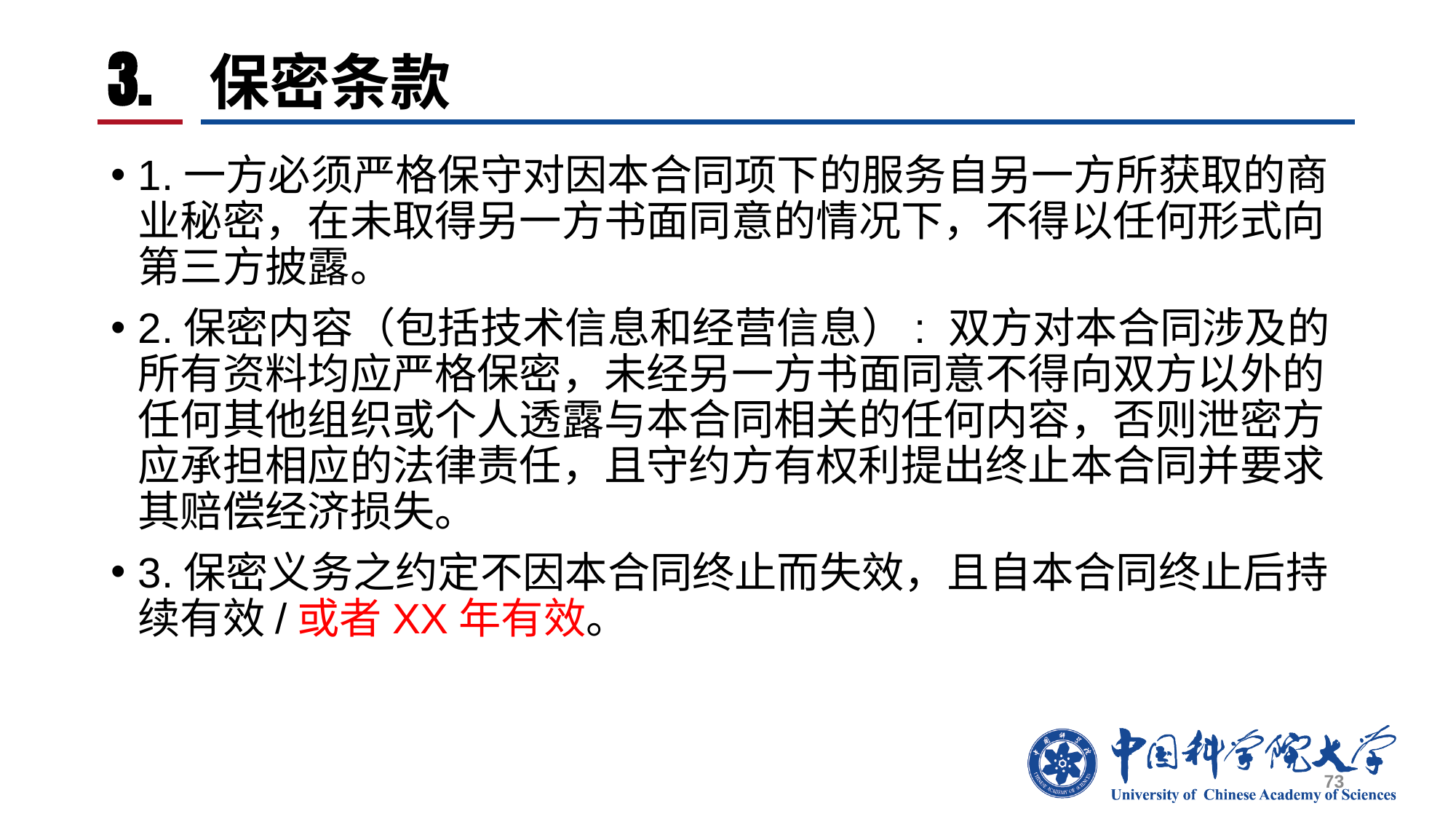

# 3.   保密条款
1.一方必须严格保守对因本合同项下的服务自另一方所获取的商业秘密，在未取得另一方书面同意的情况下，不得以任何形式向第三方披露。
2.保密内容（包括技术信息和经营信息）: 双方对本合同涉及的所有资料均应严格保密，未经另一方书面同意不得向双方以外的任何其他组织或个人透露与本合同相关的任何内容，否则泄密方应承担相应的法律责任，且守约方有权利提出终止本合同并要求其赔偿经济损失。
3.保密义务之约定不因本合同终止而失效，且自本合同终止后持续有效/或者XX年有效。

73